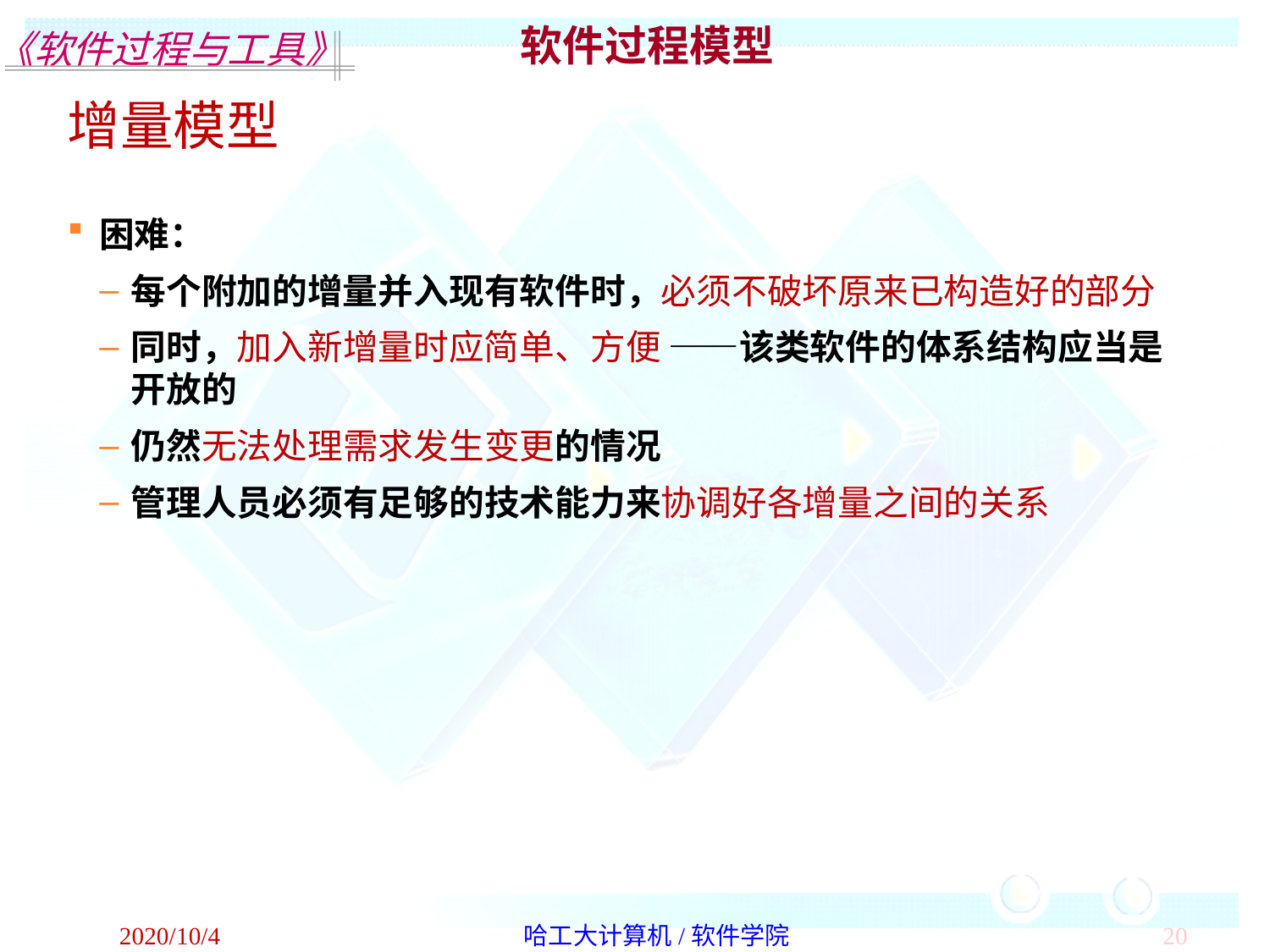

软件过程模型
增量模型
困难：
每个附加的增量并入现有软件时，必须不破坏原来已构造好的部分
同时，加入新增量时应简单、方便 ——该类软件的体系结构应当是开放的
仍然无法处理需求发生变更的情况
管理人员必须有足够的技术能力来协调好各增量之间的关系